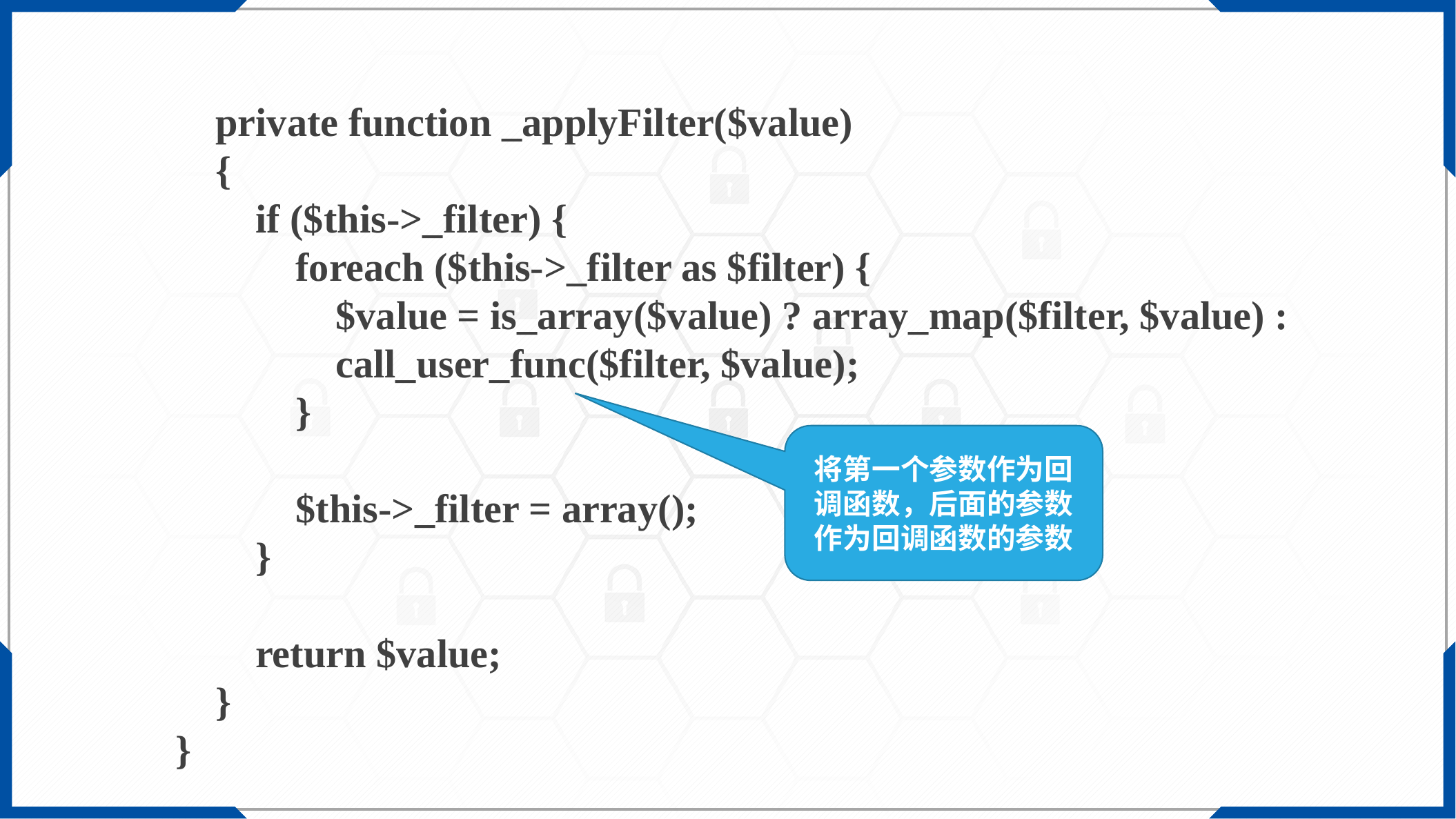

private function _applyFilter($value)
    {
        if ($this->_filter) {
            foreach ($this->_filter as $filter) {
                $value = is_array($value) ? array_map($filter, $value) :
                call_user_func($filter, $value);
            }

            $this->_filter = array();
        }

        return $value;
    }
}
将第一个参数作为回调函数，后面的参数作为回调函数的参数